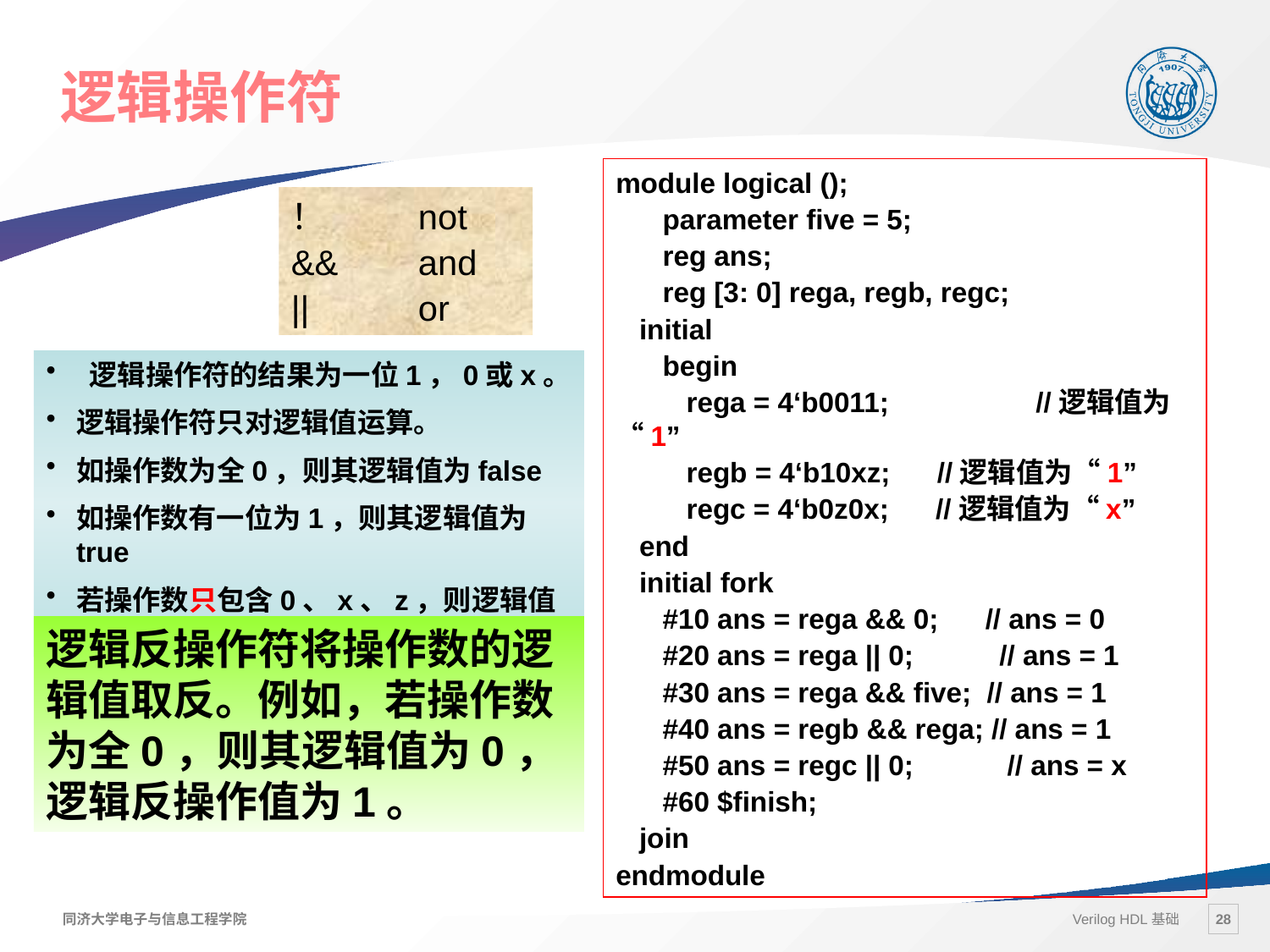

# 逻辑操作符
module logical ();
      parameter five = 5;
      reg ans;
      reg [3: 0] rega, regb, regc;
   initial
      begin
         rega = 4‘b0011;	     //逻辑值为“1”
         regb = 4‘b10xz;      //逻辑值为“1”
         regc = 4‘b0z0x;      //逻辑值为“x”
   end
   initial fork
      #10 ans = rega && 0;      // ans = 0
      #20 ans = rega || 0;           // ans = 1
      #30 ans = rega && five;  // ans = 1
      #40 ans = regb && rega; // ans = 1
      #50 ans = regc || 0;            // ans = x
      #60 $finish;
   join
endmodule
！	not
&&	and
||	or
 逻辑操作符的结果为一位1，0或x。
逻辑操作符只对逻辑值运算。
如操作数为全0，则其逻辑值为false
如操作数有一位为1，则其逻辑值为true
若操作数只包含0、x、z，则逻辑值为x
逻辑反操作符将操作数的逻辑值取反。例如，若操作数为全0，则其逻辑值为0，逻辑反操作值为1。